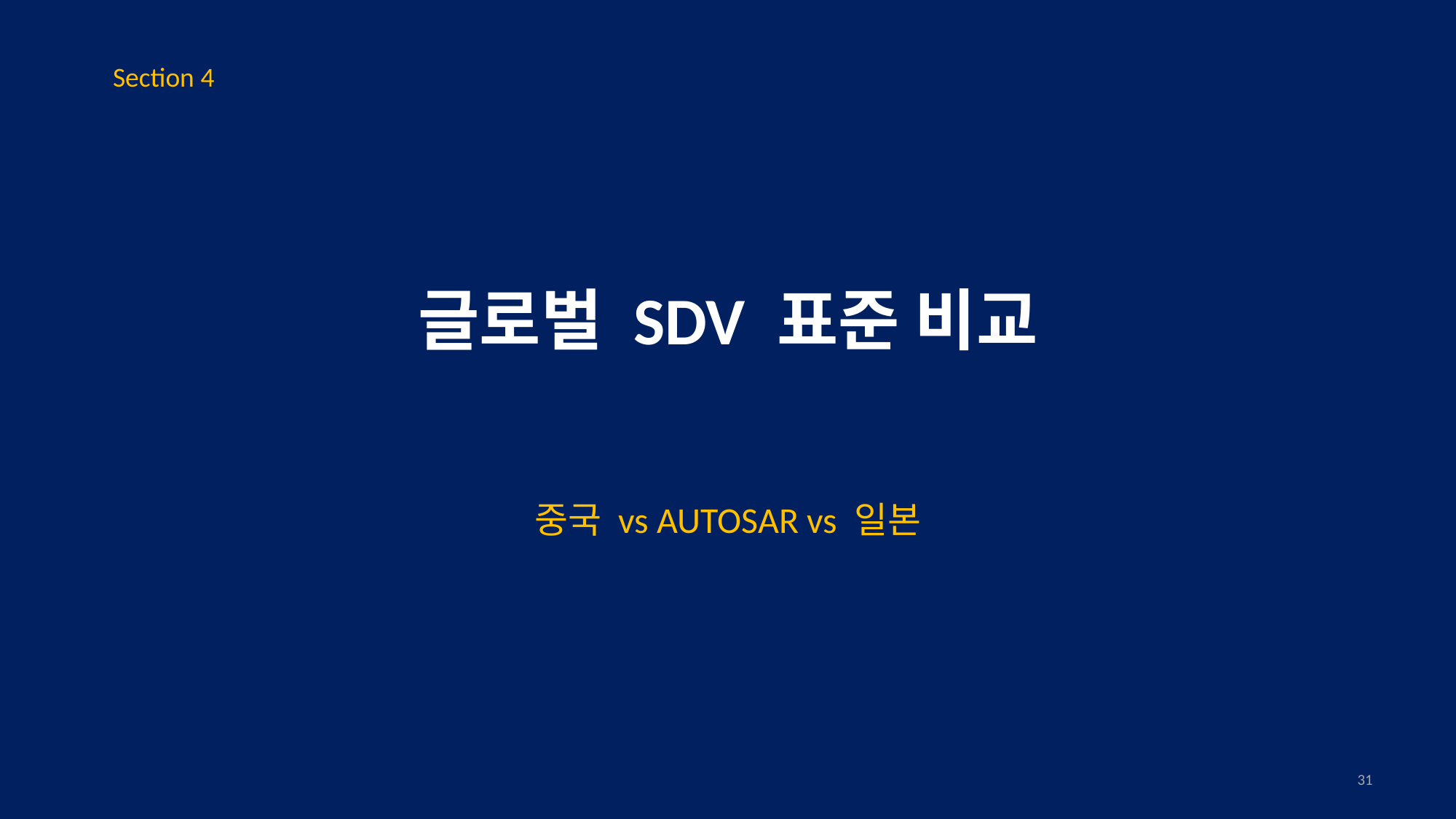

Section 4
글로벌 SDV 표준 비교
중국 vs AUTOSAR vs 일본
31